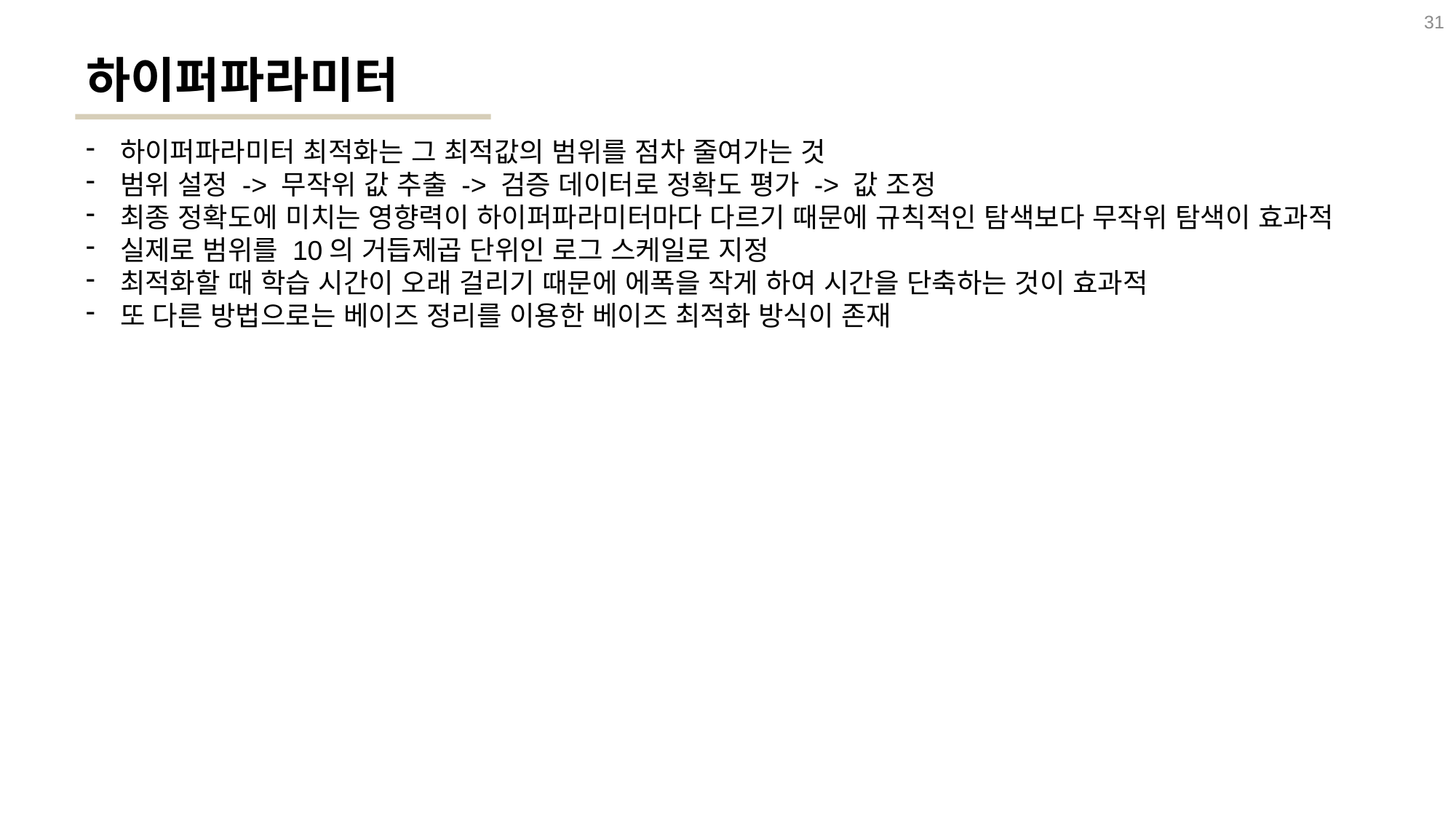

31
하이퍼파라미터

하이퍼파라미터 최적화는 그 최적값의 범위를 점차 줄여가는 것
범위 설정 -> 무작위 값 추출 -> 검증 데이터로 정확도 평가 -> 값 조정
최종 정확도에 미치는 영향력이 하이퍼파라미터마다 다르기 때문에 규칙적인 탐색보다 무작위 탐색이 효과적
실제로 범위를 10의 거듭제곱 단위인 로그 스케일로 지정
최적화할 때 학습 시간이 오래 걸리기 때문에 에폭을 작게 하여 시간을 단축하는 것이 효과적
또 다른 방법으로는 베이즈 정리를 이용한 베이즈 최적화 방식이 존재